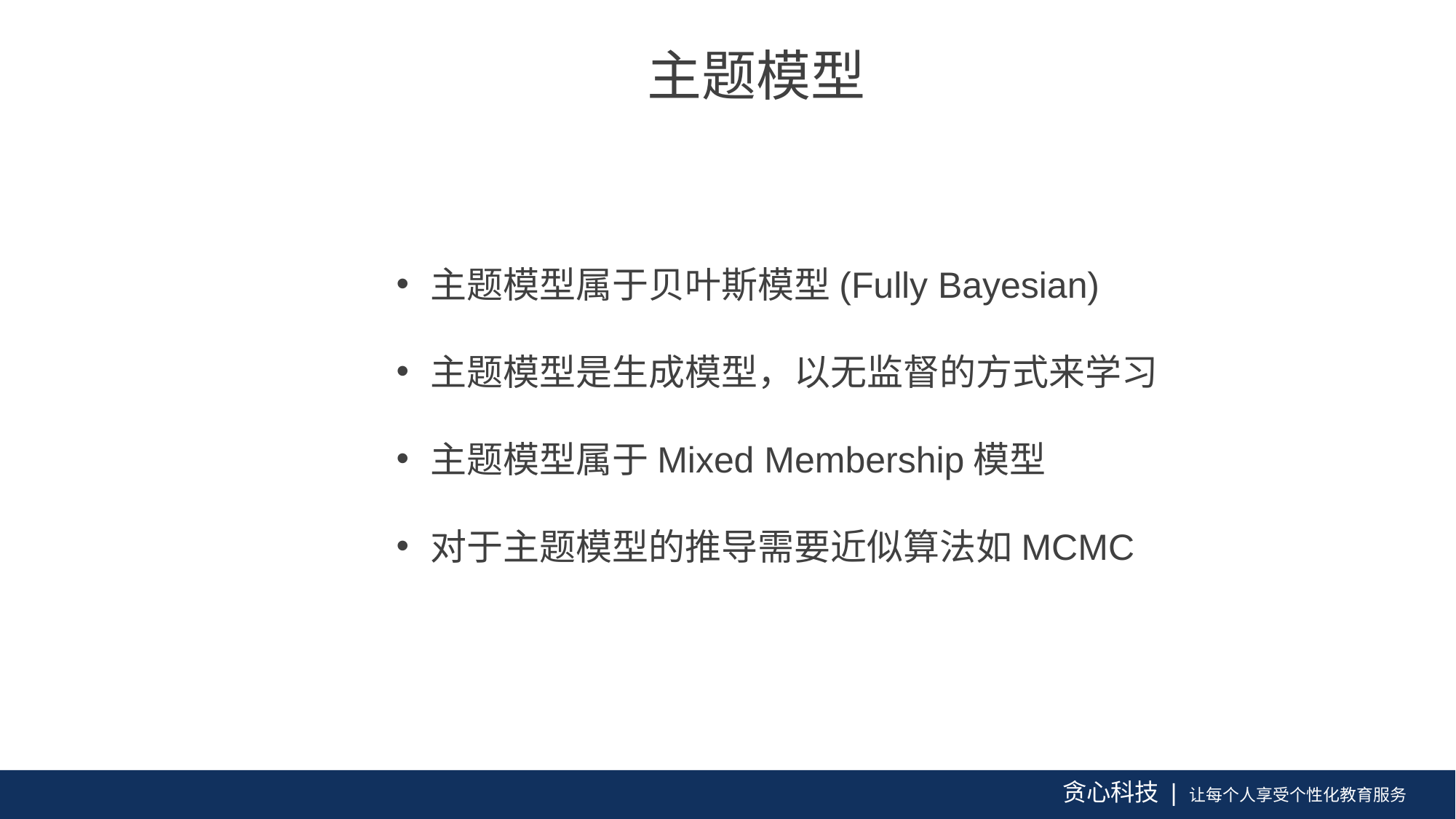

主题模型
主题模型属于贝叶斯模型(Fully Bayesian)
主题模型是生成模型，以无监督的方式来学习
主题模型属于Mixed Membership模型
对于主题模型的推导需要近似算法如MCMC